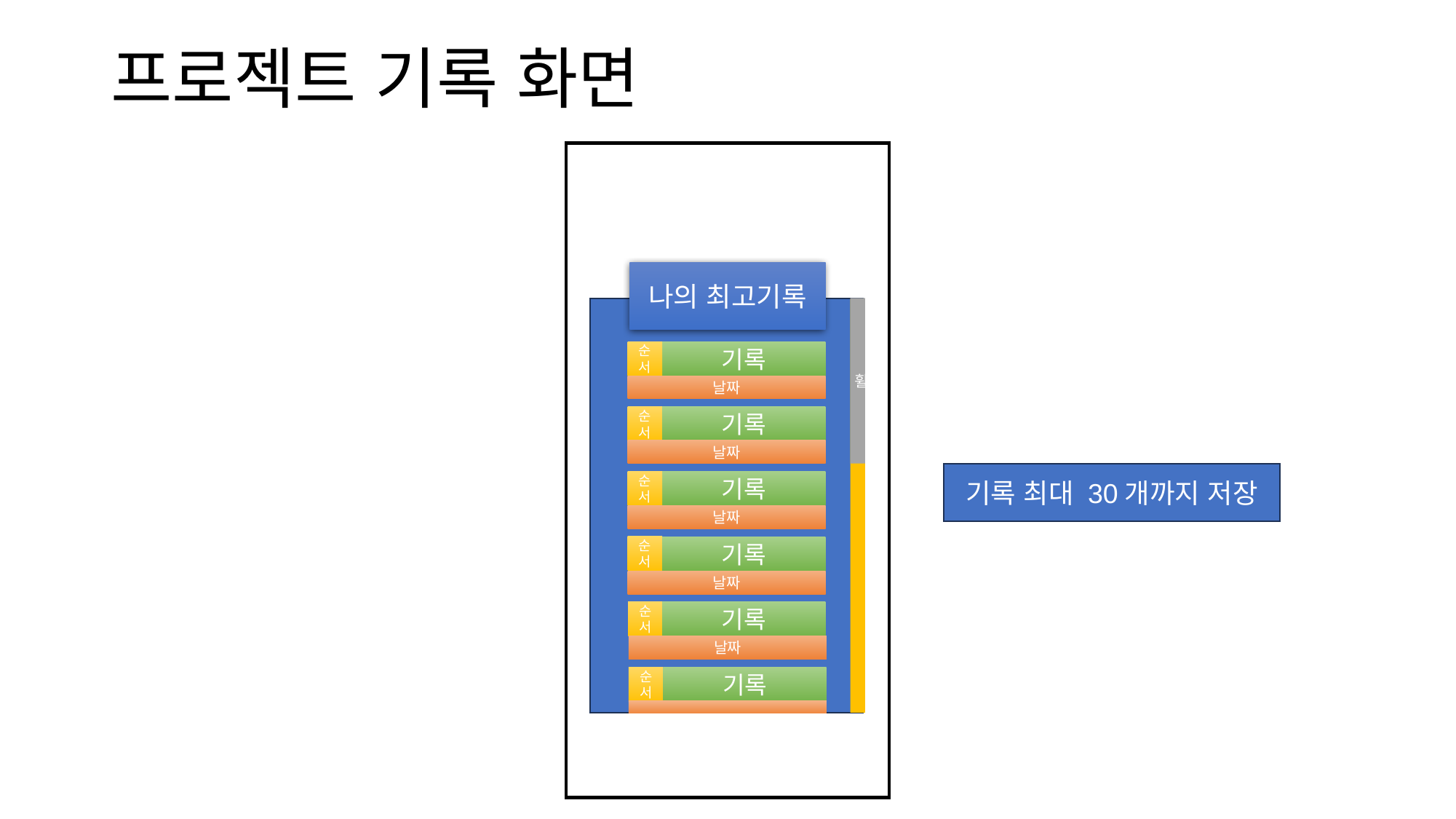

# 프로젝트 기록 화면

나의 최고기록
휠

순서
기록
날짜
기록
순서
날짜
기록 최대 30개까지 저장
순서
기록
날짜
순서
기록
날짜
순서
기록
날짜
순서
기록